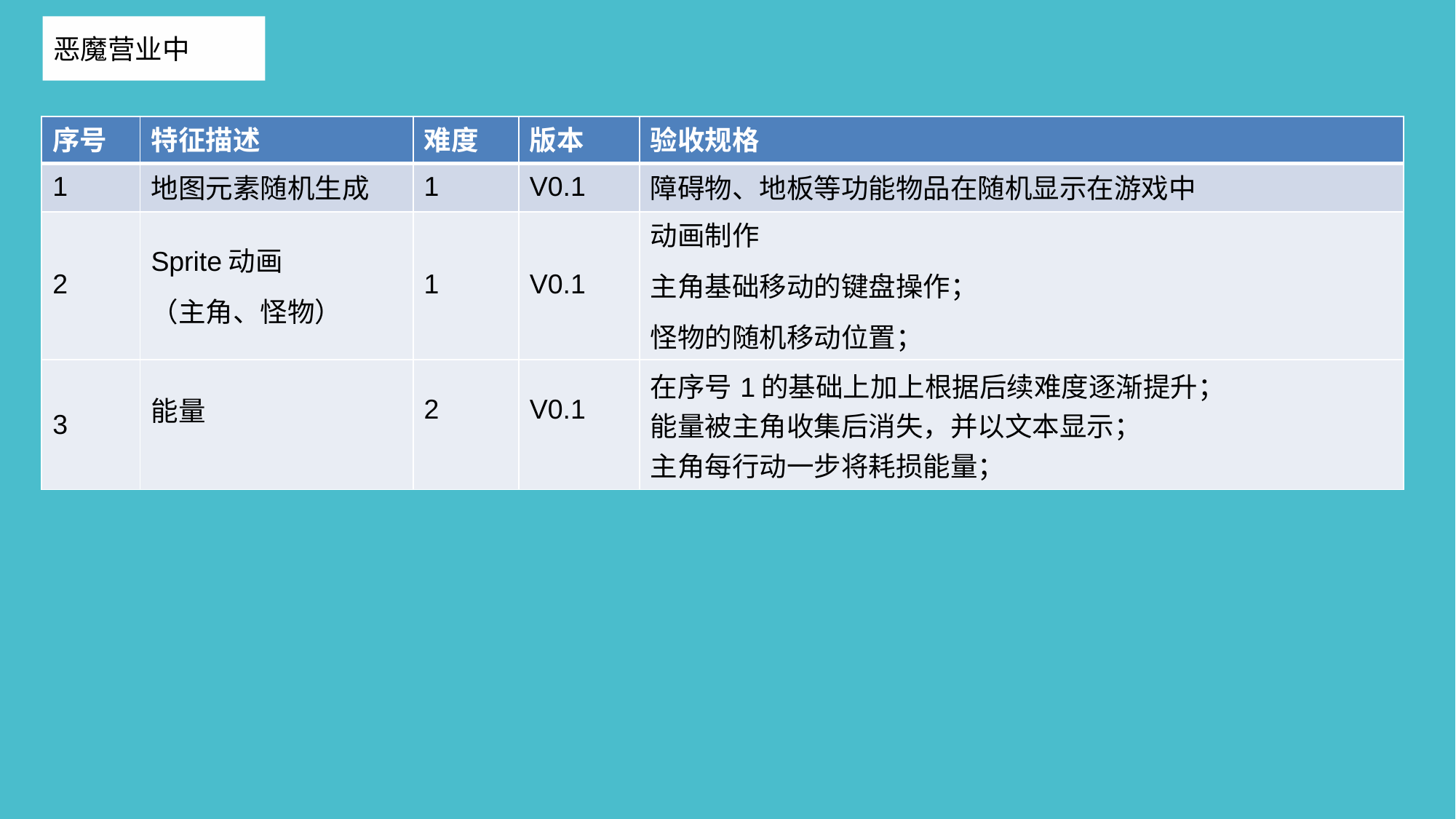

恶魔营业中
| 序号 | 特征描述 | 难度 | 版本 | 验收规格 |
| --- | --- | --- | --- | --- |
| 1 | 地图元素随机生成 | 1 | V0.1 | 障碍物、地板等功能物品在随机显示在游戏中 |
| 2 | Sprite动画 （主角、怪物） | 1 | V0.1 | 动画制作 主角基础移动的键盘操作； 怪物的随机移动位置； |
| 3 | 能量 | 2 | V0.1 | 在序号1的基础上加上根据后续难度逐渐提升； 能量被主角收集后消失，并以文本显示； 主角每行动一步将耗损能量； |